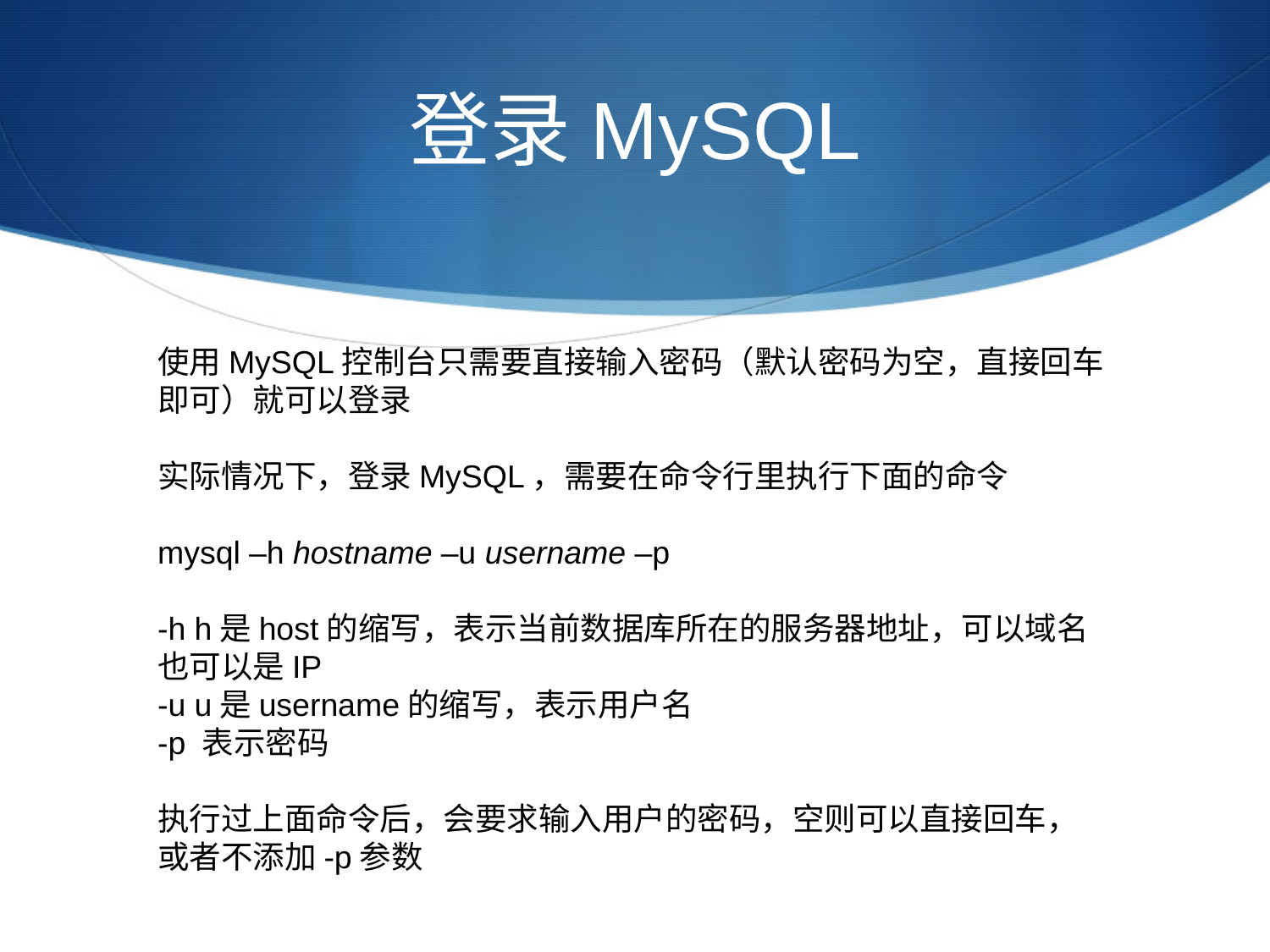

# 登录MySQL
使用MySQL控制台只需要直接输入密码（默认密码为空，直接回车即可）就可以登录

实际情况下，登录MySQL，需要在命令行里执行下面的命令

mysql –h hostname –u username –p

-h h是host的缩写，表示当前数据库所在的服务器地址，可以域名也可以是IP
-u u是username的缩写，表示用户名
-p 表示密码

执行过上面命令后，会要求输入用户的密码，空则可以直接回车，或者不添加-p参数